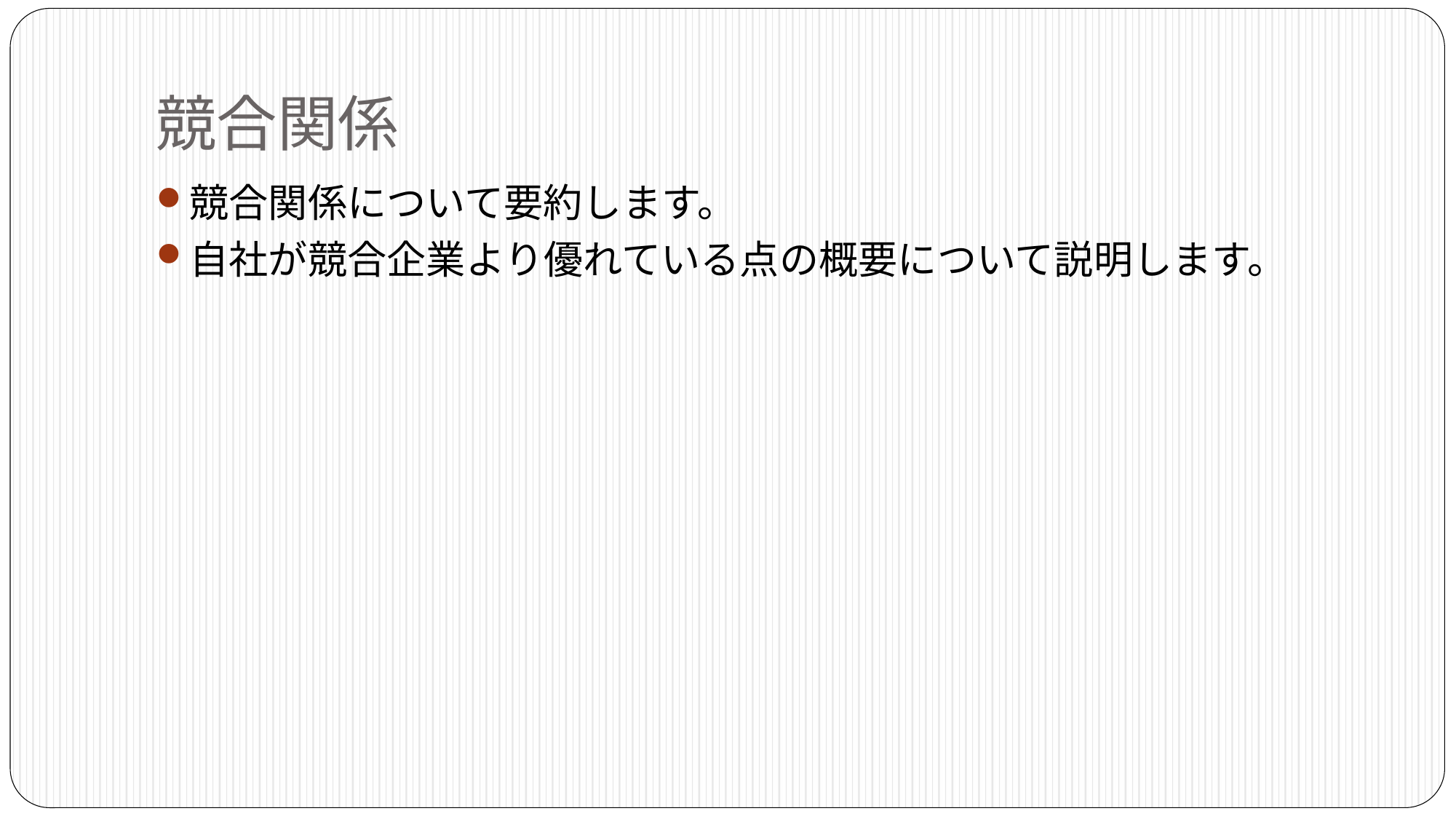

# 競合関係
競合関係について要約します。
自社が競合企業より優れている点の概要について説明します。